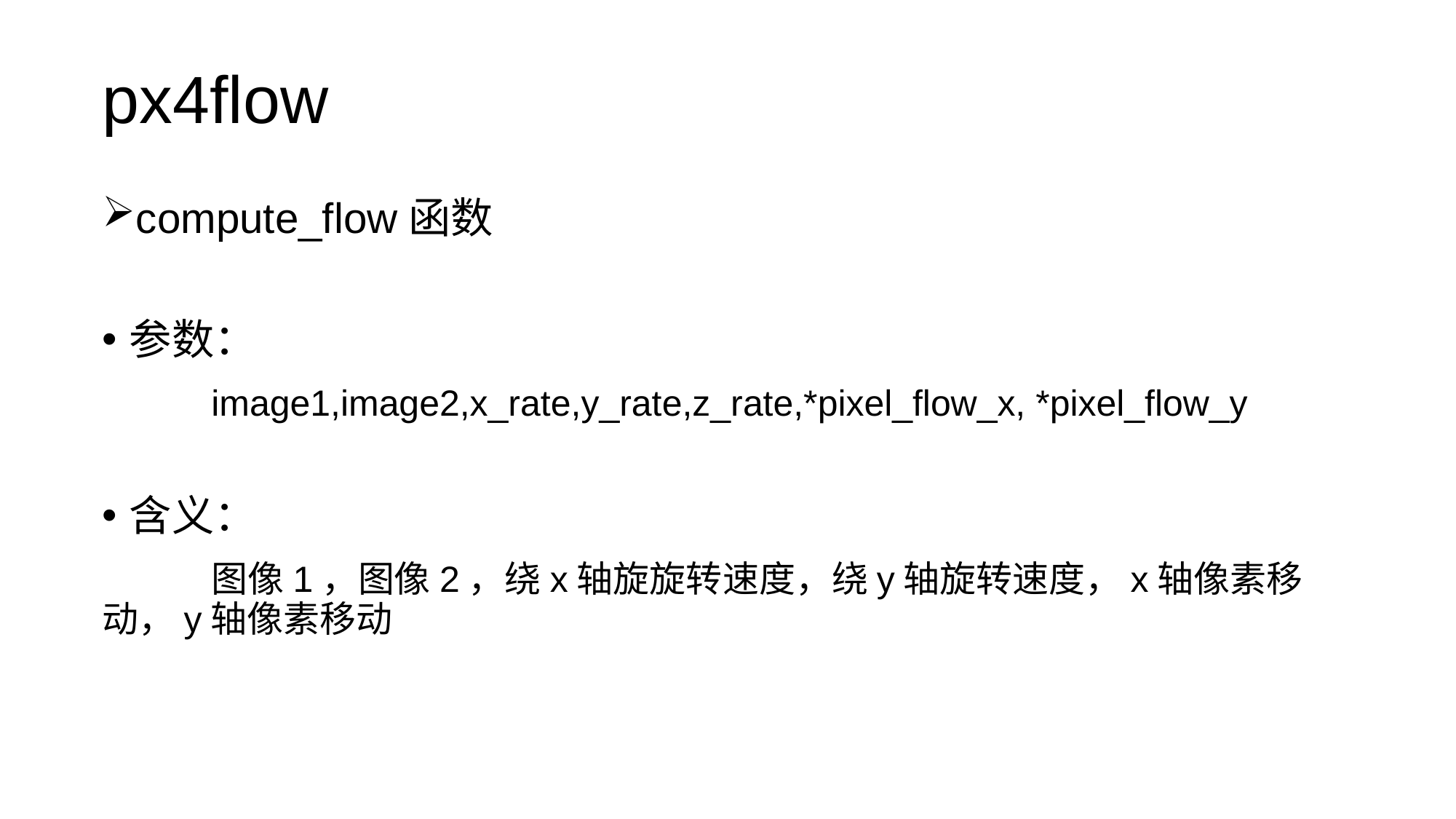

# px4flow
compute_flow函数

参数：
	image1,image2,x_rate,y_rate,z_rate,*pixel_flow_x, *pixel_flow_y

含义：
	图像1，图像2，绕x轴旋旋转速度，绕y轴旋转速度，x轴像素移动，y轴像素移动